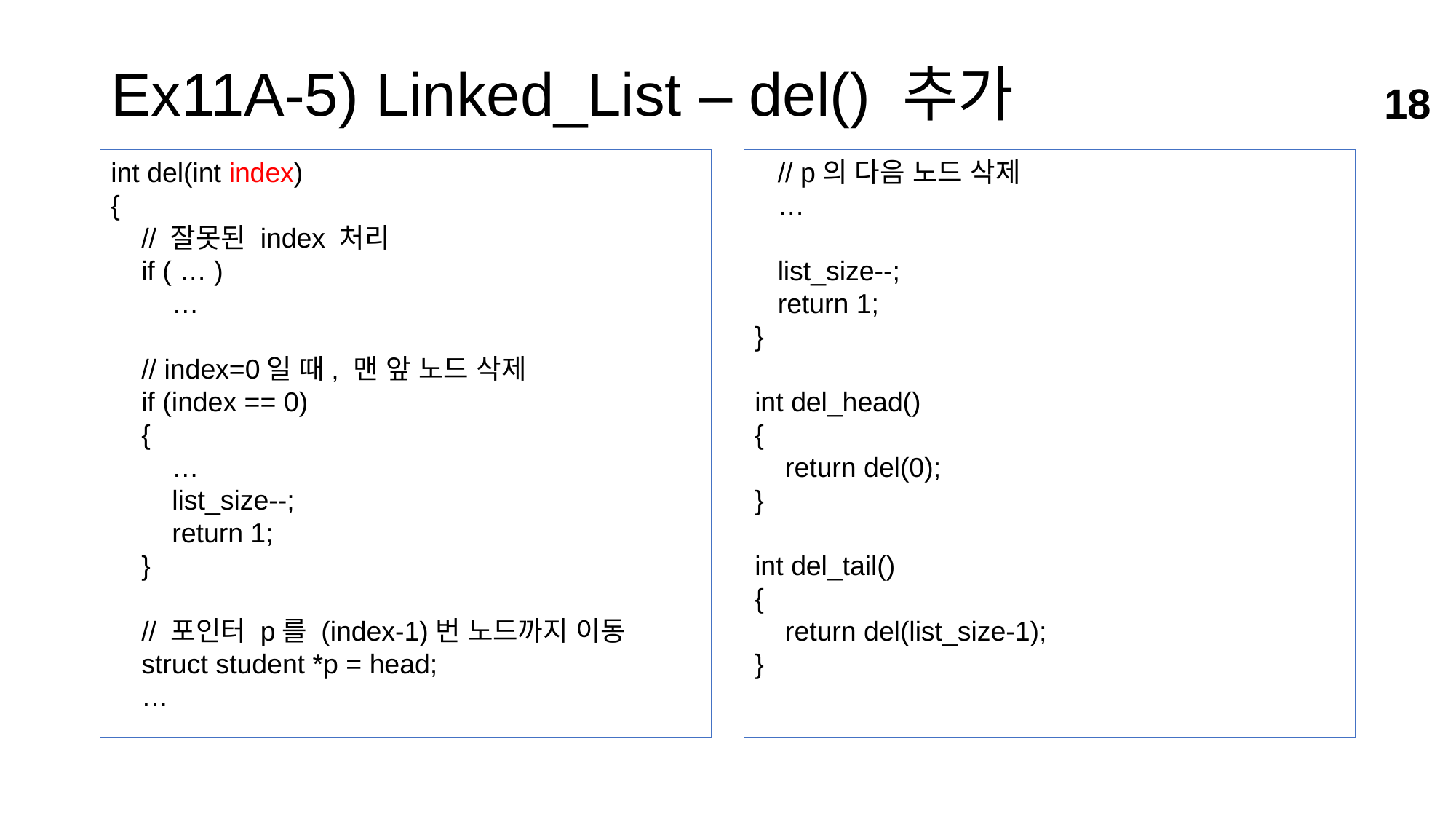

# Ex11A-5) Linked_List – del() 추가
18
int del(int index)
{
    // 잘못된 index 처리
    if ( … )
        …

    // index=0일 때, 맨 앞 노드 삭제
    if (index == 0)
    {
        …
        list_size--;
        return 1;
    }

    // 포인터 p를 (index-1)번 노드까지 이동
    struct student *p = head;
    …
   // p의 다음 노드 삭제
   …

   list_size--;
   return 1;
}

int del_head()
{
    return del(0);
}

int del_tail()
{
    return del(list_size-1);
}